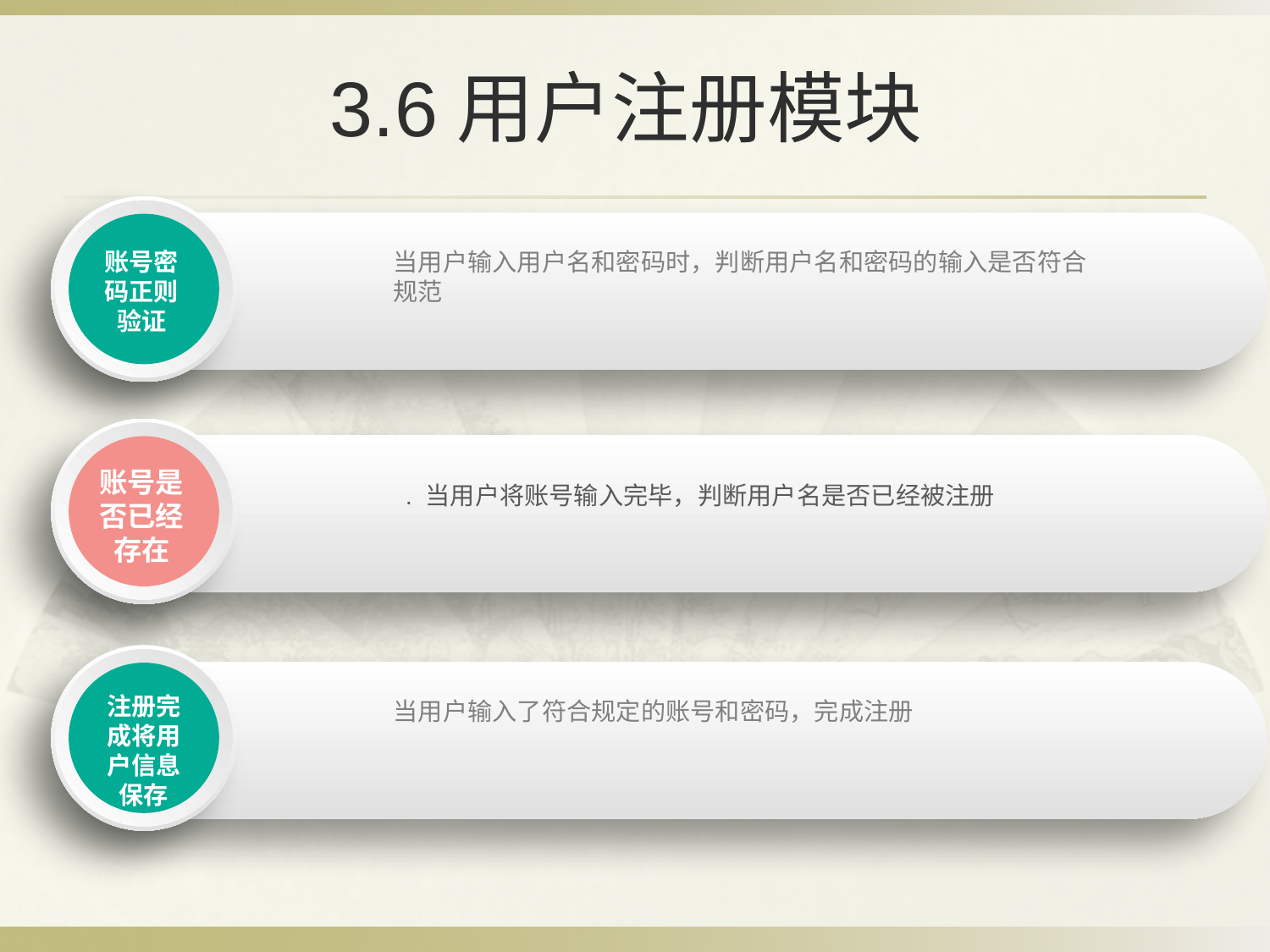

# 3.6用户注册模块

账号密码正则验证
当用户输入用户名和密码时，判断用户名和密码的输入是否符合规范

账号是否已经存在
. 当用户将账号输入完毕，判断用户名是否已经被注册

注册完成将用户信息保存
当用户输入了符合规定的账号和密码，完成注册